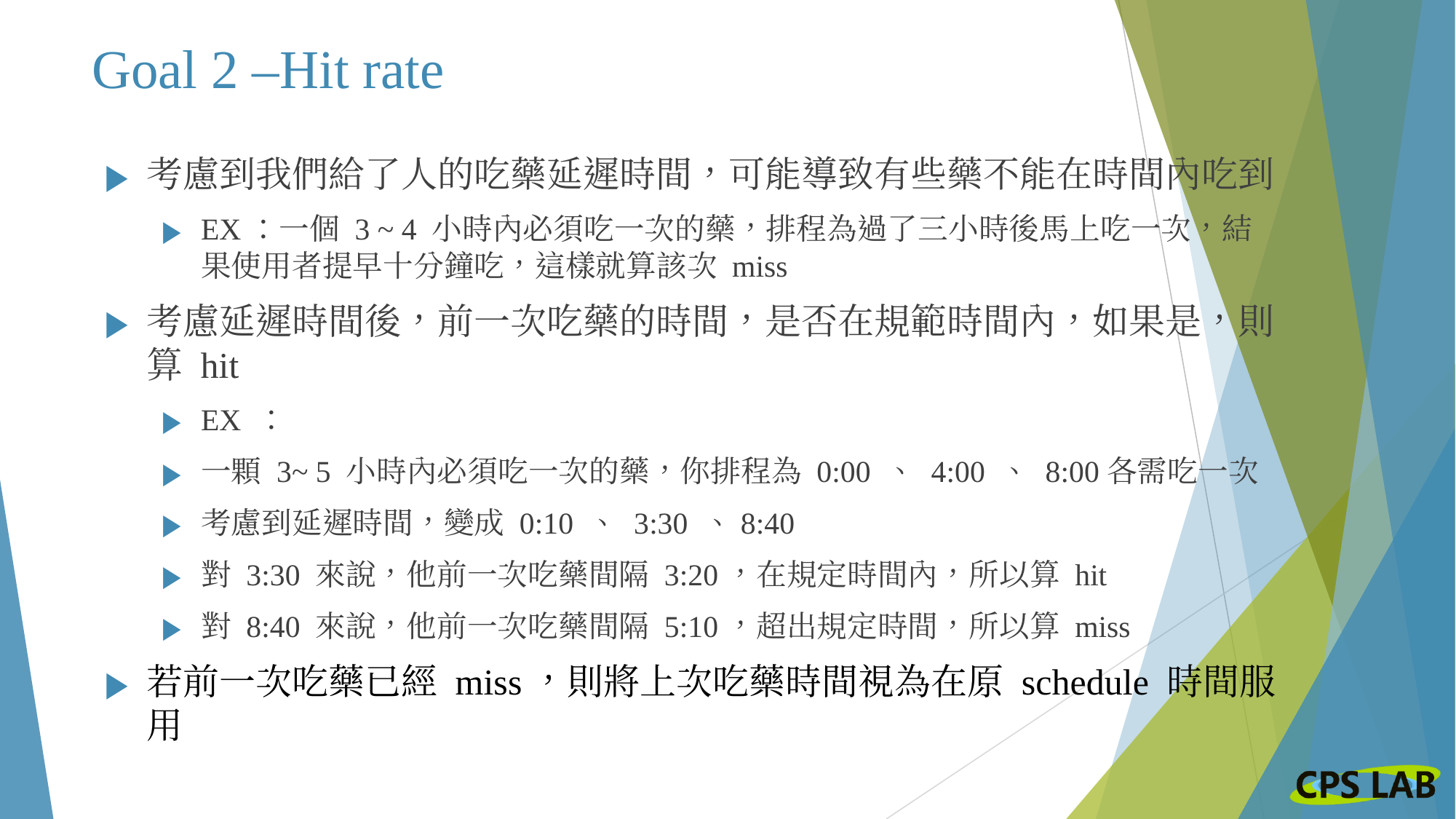

# Goal 2 –Hit rate
考慮到我們給了人的吃藥延遲時間，可能導致有些藥不能在時間內吃到
EX：一個 3 ~ 4 小時內必須吃一次的藥，排程為過了三小時後馬上吃一次，結果使用者提早十分鐘吃，這樣就算該次 miss
考慮延遲時間後，前一次吃藥的時間，是否在規範時間內，如果是，則算 hit
EX ：
一顆 3~ 5 小時內必須吃一次的藥，你排程為 0:00 、 4:00 、 8:00各需吃一次
考慮到延遲時間，變成 0:10 、 3:30 、8:40
對 3:30 來說，他前一次吃藥間隔 3:20，在規定時間內，所以算 hit
對 8:40 來說，他前一次吃藥間隔 5:10，超出規定時間，所以算 miss
若前一次吃藥已經 miss，則將上次吃藥時間視為在原 schedule 時間服用